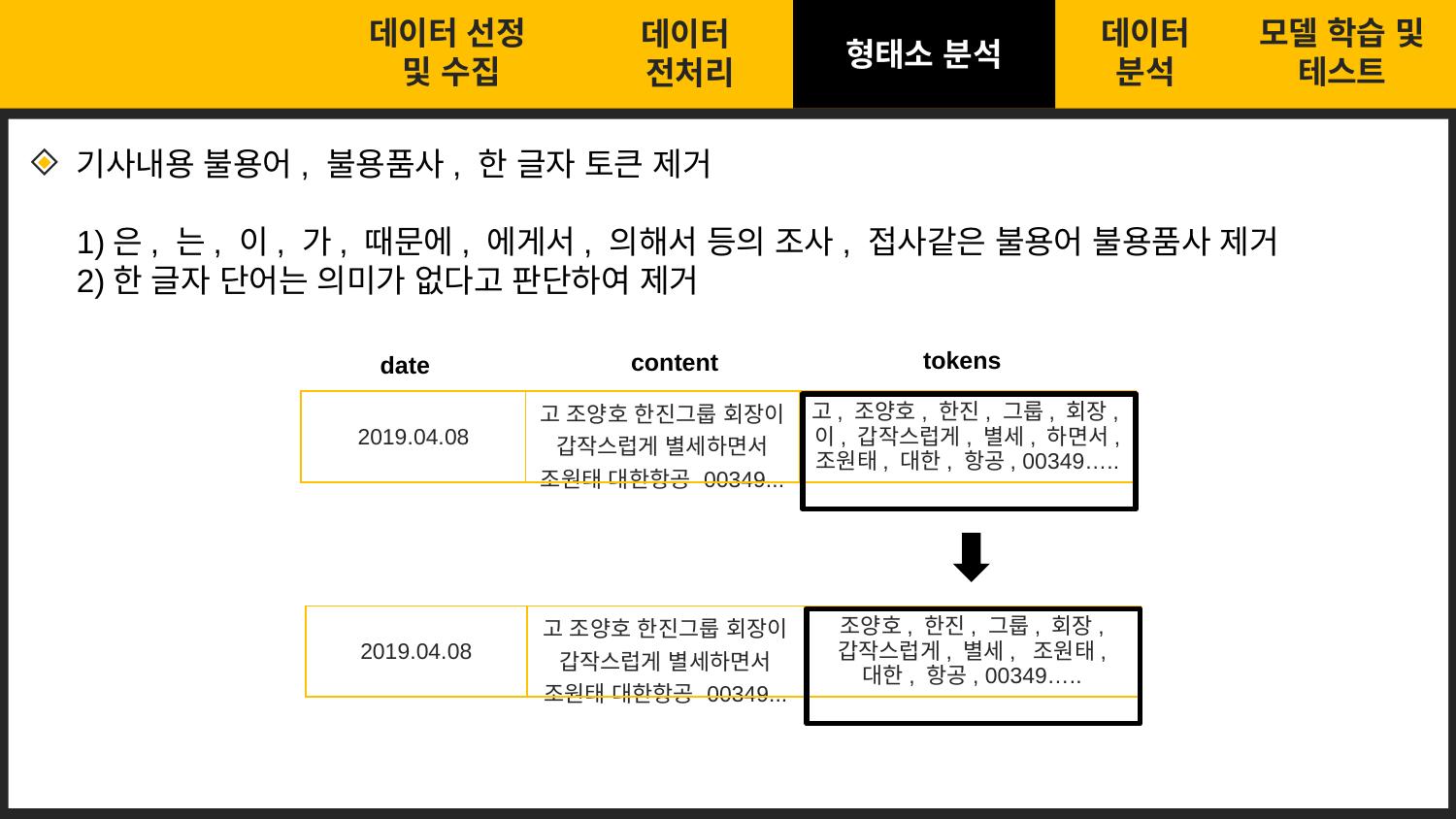

데이터 선정
및 수집
데이터 분석
모델 학습 및 테스트
데이터
전처리
형태소 분석

기사내용 불용어, 불용품사, 한 글자 토큰 제거

은, 는, 이, 가, 때문에, 에게서, 의해서 등의 조사, 접사같은 불용어 불용품사 제거
한 글자 단어는 의미가 없다고 판단하여 제거

tokens
content
date
| 2019.04.08 | 고 조양호 한진그룹 회장이 갑작스럽게 별세하면서 조원태 대한항공 00349... | 고, 조양호, 한진, 그룹, 회장,이, 갑작스럽게, 별세, 하면서, 조원태, 대한, 항공, 00349….. |
| --- | --- | --- |

| 2019.04.08 | 고 조양호 한진그룹 회장이 갑작스럽게 별세하면서 조원태 대한항공 00349... | 조양호, 한진, 그룹, 회장, 갑작스럽게, 별세, 조원태, 대한, 항공, 00349….. |
| --- | --- | --- |